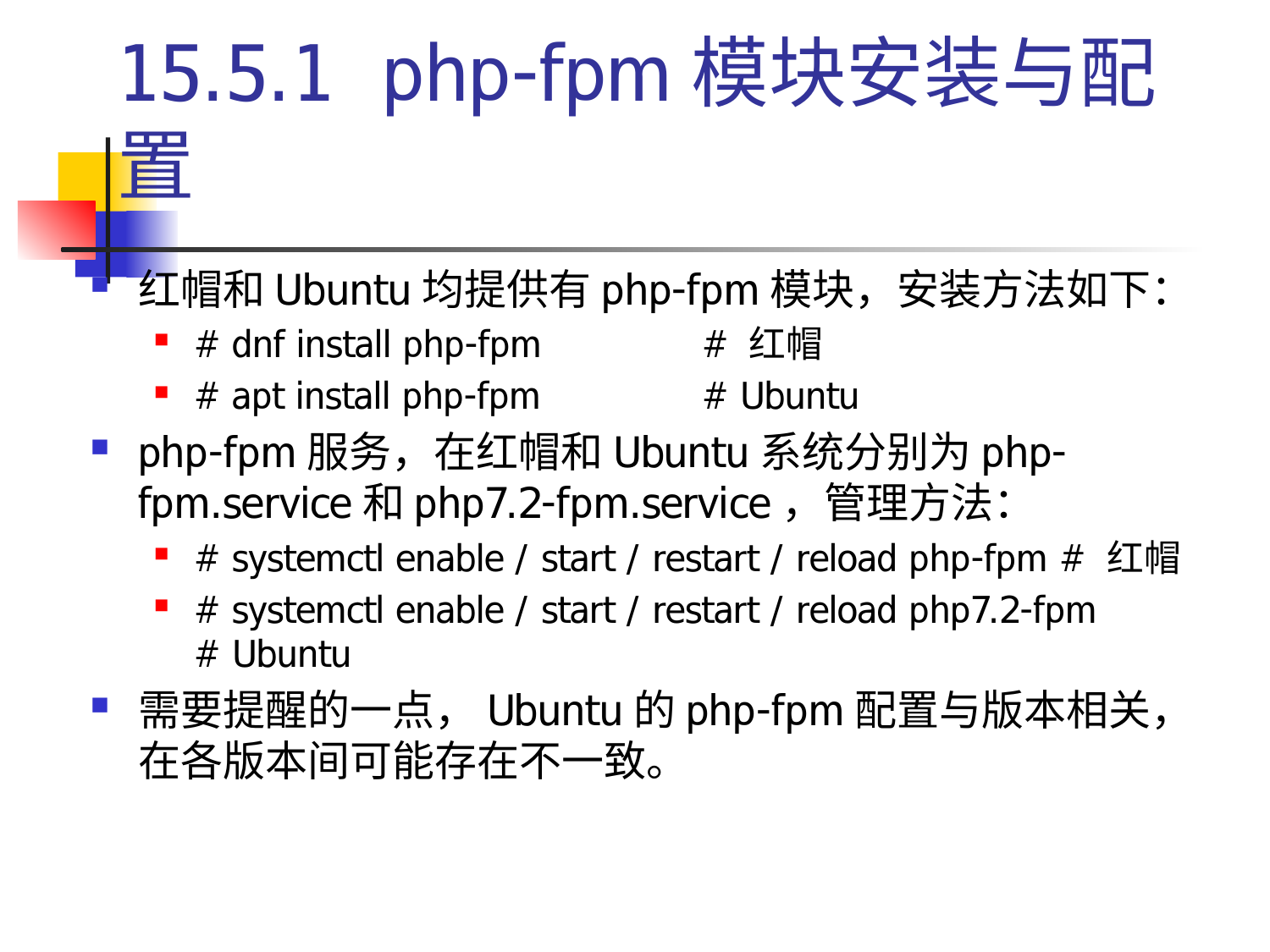

# 15.5.1  php-fpm模块安装与配置
红帽和Ubuntu均提供有php-fpm模块，安装方法如下：
# dnf install php-fpm 		# 红帽
# apt install php-fpm 		# Ubuntu
php-fpm服务，在红帽和Ubuntu系统分别为php-fpm.service和php7.2-fpm.service，管理方法：
# systemctl enable / start / restart / reload php-fpm # 红帽
# systemctl enable / start / restart / reload php7.2-fpm	# Ubuntu
需要提醒的一点，Ubuntu的php-fpm配置与版本相关，在各版本间可能存在不一致。